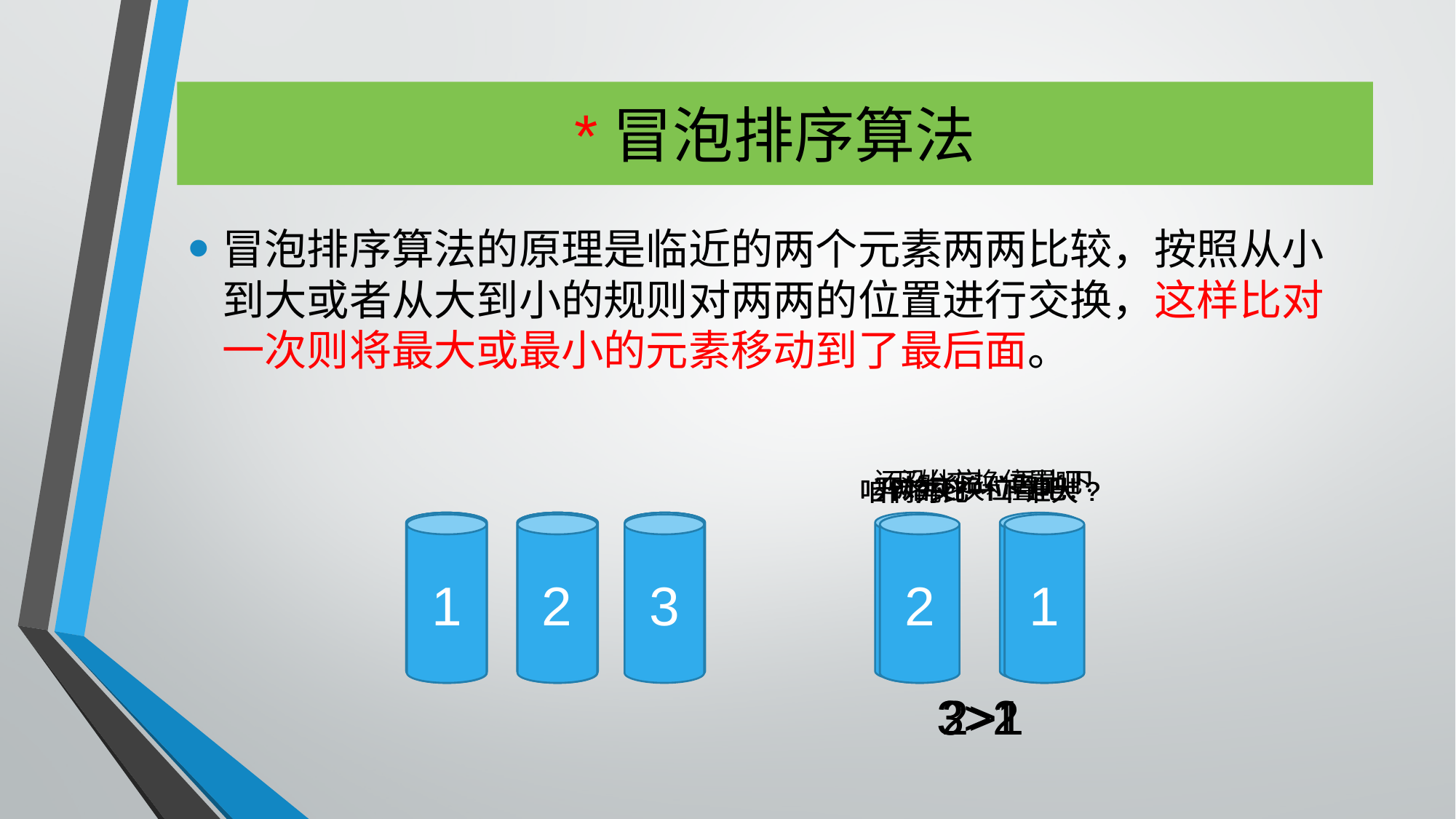

# *冒泡排序算法
冒泡排序算法的原理是临近的两个元素两两比较，按照从小到大或者从大到小的规则对两两的位置进行交换，这样比对一次则将最大或最小的元素移动到了最后面。
还没比完，再比下
开始交换位置吧！
开始交换位置吧！
开始交换位置吧！
咱俩再比一下谁大?
咱俩先比一下谁大?
2
2
3
3
2
3
3
1
2
1
3
1
1
3
2
1
2
2
1
3
3
2
1
1
3>1
3>2
2>1